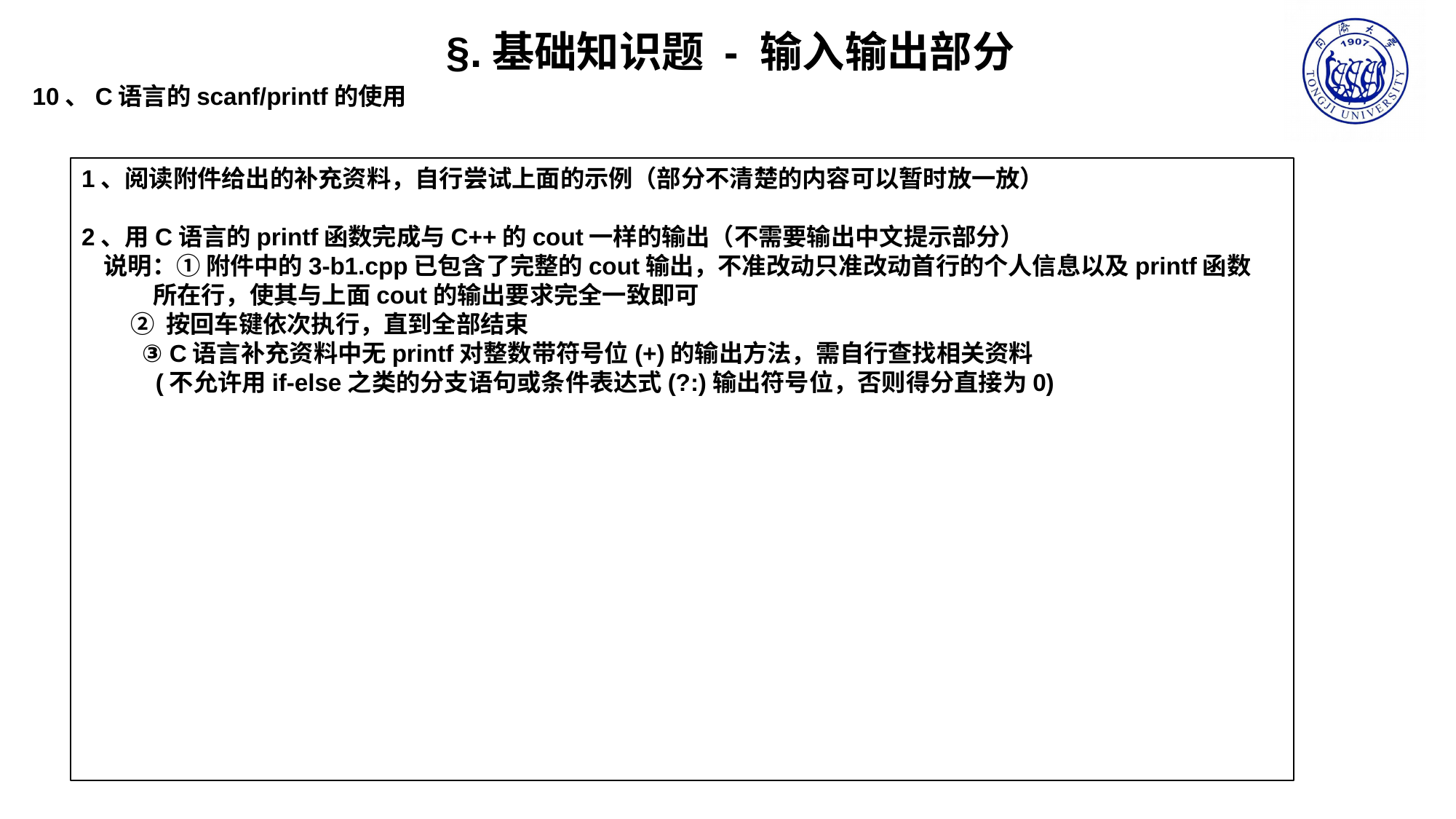

§.基础知识题 - 输入输出部分
10、C语言的scanf/printf的使用
1、阅读附件给出的补充资料，自行尝试上面的示例（部分不清楚的内容可以暂时放一放）

2、用C语言的printf函数完成与C++的cout一样的输出（不需要输出中文提示部分）
   说明：① 附件中的3-b1.cpp已包含了完整的cout输出，不准改动只准改动首行的个人信息以及printf函数
            所在行，使其与上面cout的输出要求完全一致即可
         ② 按回车键依次执行，直到全部结束
         ③ C语言补充资料中无printf对整数带符号位(+)的输出方法，需自行查找相关资料
           (不允许用if-else之类的分支语句或条件表达式(?:)输出符号位，否则得分直接为0)